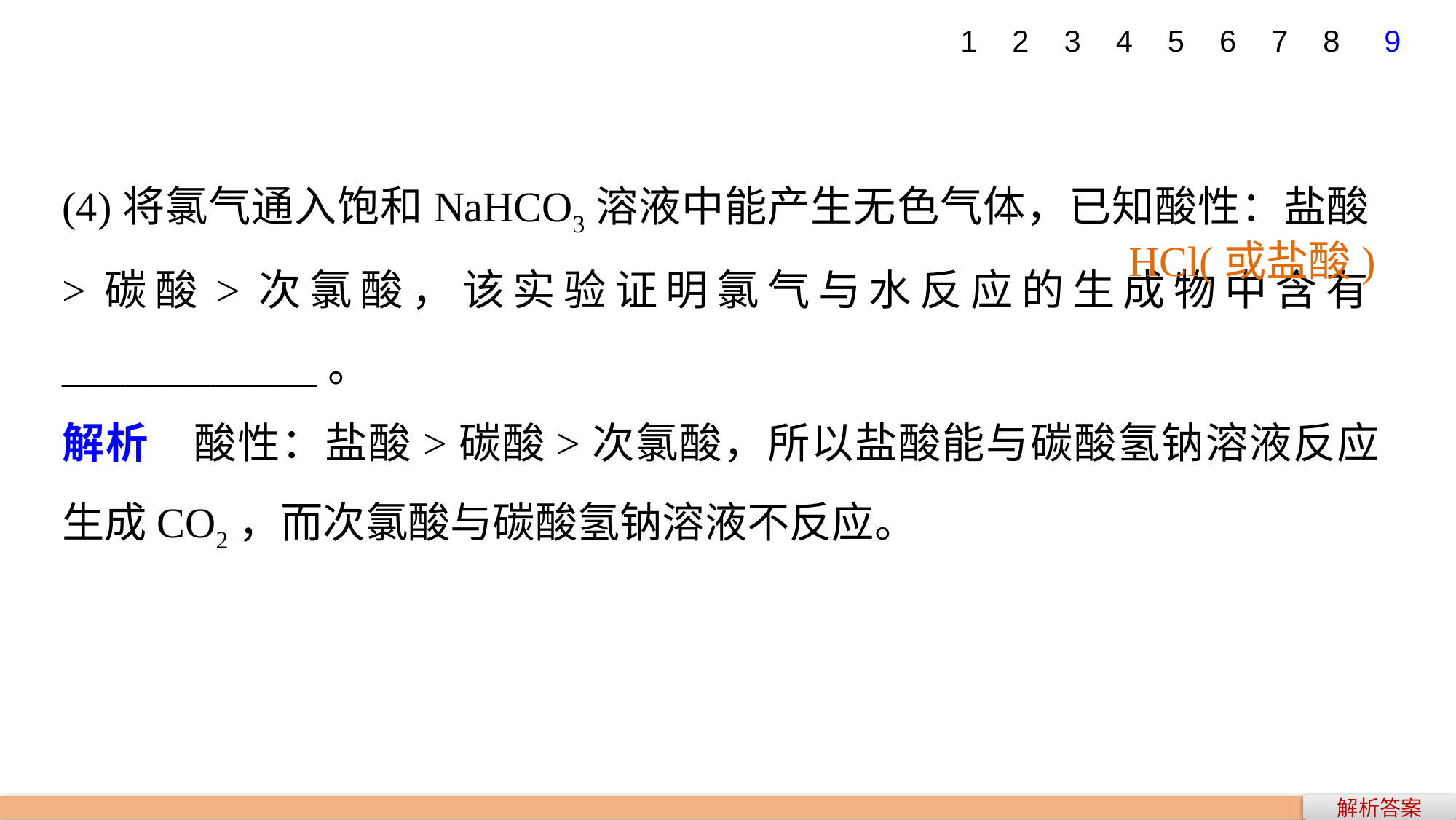

1
2
3
4
5
6
7
8
9
(4)将氯气通入饱和NaHCO3溶液中能产生无色气体，已知酸性：盐酸>碳酸>次氯酸，该实验证明氯气与水反应的生成物中含有____________。
解析　酸性：盐酸>碳酸>次氯酸，所以盐酸能与碳酸氢钠溶液反应生成CO2，而次氯酸与碳酸氢钠溶液不反应。
HCl(或盐酸)
解析答案